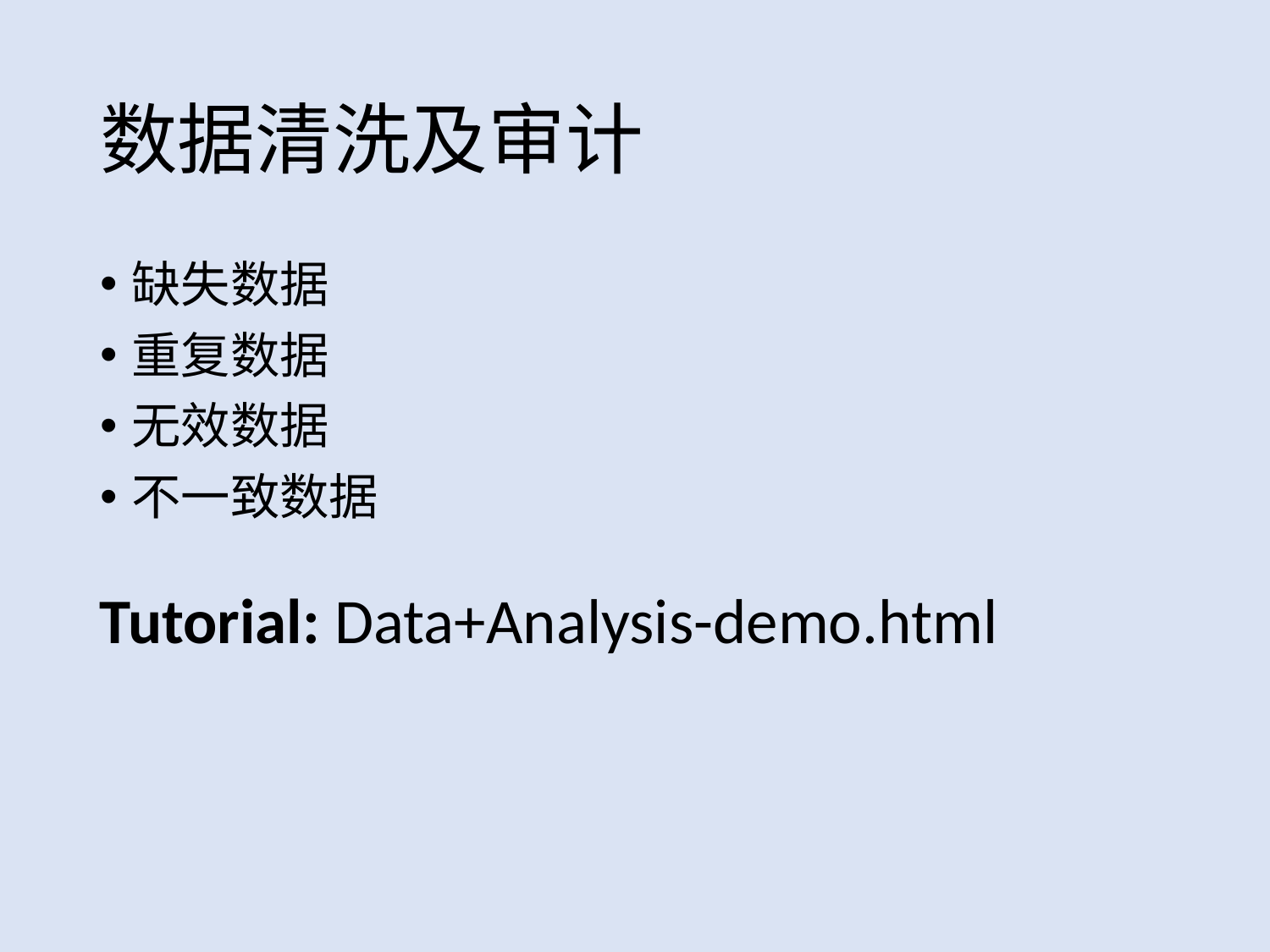

# 数据清洗及审计
缺失数据
重复数据
无效数据
不一致数据
Tutorial: Data+Analysis-demo.html